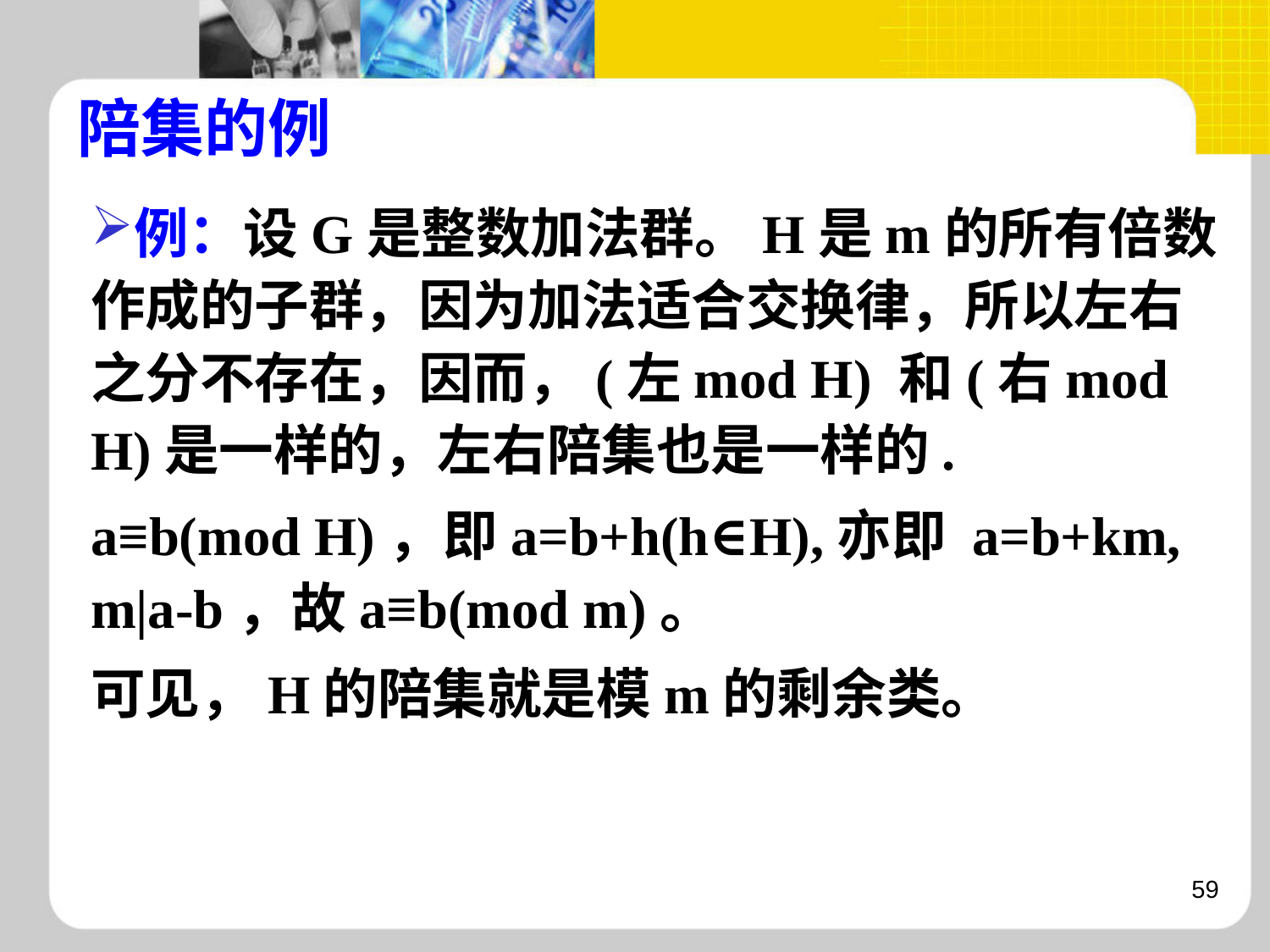

# 陪集的例
例：设G是整数加法群。H是m的所有倍数作成的子群，因为加法适合交换律，所以左右之分不存在，因而，(左mod H) 和(右mod H)是一样的，左右陪集也是一样的.
a≡b(mod H)，即a=b+h(h∈H),亦即 a=b+km, m|a-b，故a≡b(mod m)。
可见，H的陪集就是模m的剩余类。

59